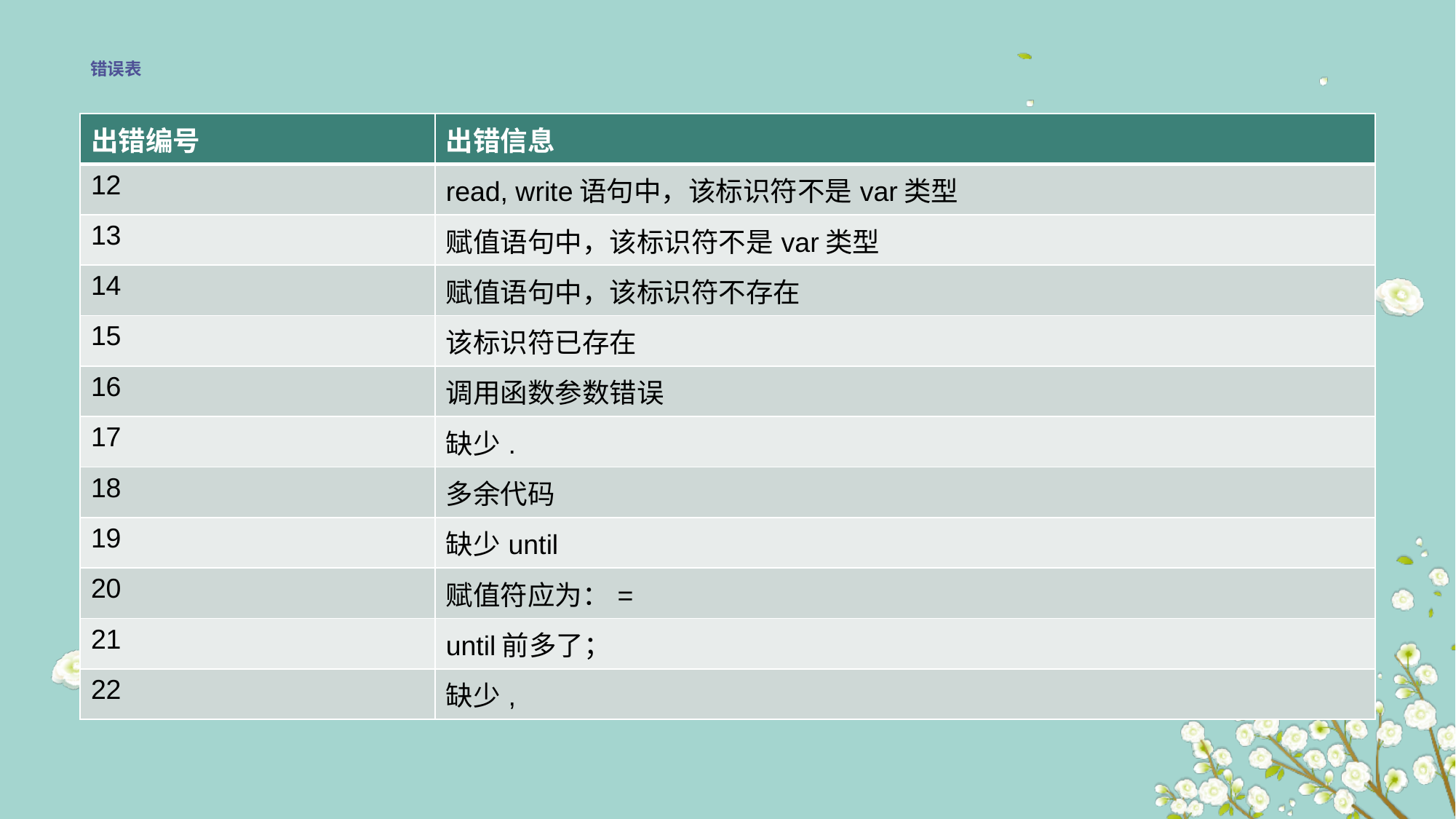

# 错误表
| 出错编号 | 出错信息 |
| --- | --- |
| 12 | read, write语句中，该标识符不是var类型 |
| 13 | 赋值语句中，该标识符不是var类型 |
| 14 | 赋值语句中，该标识符不存在 |
| 15 | 该标识符已存在 |
| 16 | 调用函数参数错误 |
| 17 | 缺少. |
| 18 | 多余代码 |
| 19 | 缺少until |
| 20 | 赋值符应为：= |
| 21 | until前多了； |
| 22 | 缺少, |